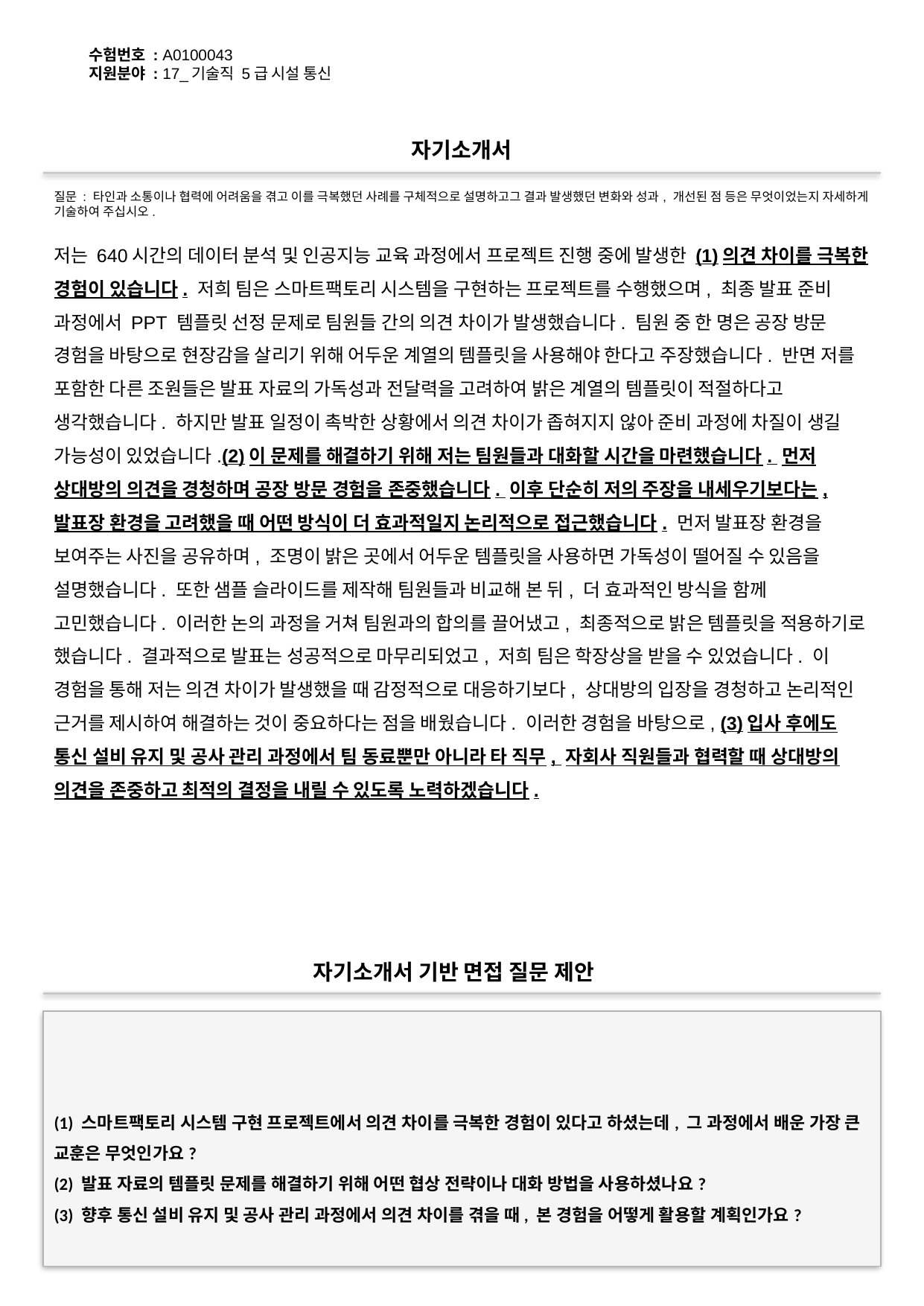

수험번호 : A0100043
지원분야 : 17_기술직 5급 시설 통신
#

자기소개서

질문 : 타인과 소통이나 협력에 어려움을 겪고 이를 극복했던 사례를 구체적으로 설명하고그 결과 발생했던 변화와 성과, 개선된 점 등은 무엇이었는지 자세하게 기술하여 주십시오.

저는 640시간의 데이터 분석 및 인공지능 교육 과정에서 프로젝트 진행 중에 발생한 (1)의견 차이를 극복한 경험이 있습니다. 저희 팀은 스마트팩토리 시스템을 구현하는 프로젝트를 수행했으며, 최종 발표 준비 과정에서 PPT 템플릿 선정 문제로 팀원들 간의 의견 차이가 발생했습니다. 팀원 중 한 명은 공장 방문 경험을 바탕으로 현장감을 살리기 위해 어두운 계열의 템플릿을 사용해야 한다고 주장했습니다. 반면 저를 포함한 다른 조원들은 발표 자료의 가독성과 전달력을 고려하여 밝은 계열의 템플릿이 적절하다고 생각했습니다. 하지만 발표 일정이 촉박한 상황에서 의견 차이가 좁혀지지 않아 준비 과정에 차질이 생길 가능성이 있었습니다.(2)이 문제를 해결하기 위해 저는 팀원들과 대화할 시간을 마련했습니다. 먼저 상대방의 의견을 경청하며 공장 방문 경험을 존중했습니다. 이후 단순히 저의 주장을 내세우기보다는, 발표장 환경을 고려했을 때 어떤 방식이 더 효과적일지 논리적으로 접근했습니다. 먼저 발표장 환경을 보여주는 사진을 공유하며, 조명이 밝은 곳에서 어두운 템플릿을 사용하면 가독성이 떨어질 수 있음을 설명했습니다. 또한 샘플 슬라이드를 제작해 팀원들과 비교해 본 뒤, 더 효과적인 방식을 함께 고민했습니다. 이러한 논의 과정을 거쳐 팀원과의 합의를 끌어냈고, 최종적으로 밝은 템플릿을 적용하기로 했습니다. 결과적으로 발표는 성공적으로 마무리되었고, 저희 팀은 학장상을 받을 수 있었습니다. 이 경험을 통해 저는 의견 차이가 발생했을 때 감정적으로 대응하기보다, 상대방의 입장을 경청하고 논리적인 근거를 제시하여 해결하는 것이 중요하다는 점을 배웠습니다. 이러한 경험을 바탕으로, (3)입사 후에도 통신 설비 유지 및 공사 관리 과정에서 팀 동료뿐만 아니라 타 직무, 자회사 직원들과 협력할 때 상대방의 의견을 존중하고 최적의 결정을 내릴 수 있도록 노력하겠습니다.

자기소개서 기반 면접 질문 제안

(1) 스마트팩토리 시스템 구현 프로젝트에서 의견 차이를 극복한 경험이 있다고 하셨는데, 그 과정에서 배운 가장 큰 교훈은 무엇인가요?
(2) 발표 자료의 템플릿 문제를 해결하기 위해 어떤 협상 전략이나 대화 방법을 사용하셨나요?
(3) 향후 통신 설비 유지 및 공사 관리 과정에서 의견 차이를 겪을 때, 본 경험을 어떻게 활용할 계획인가요?